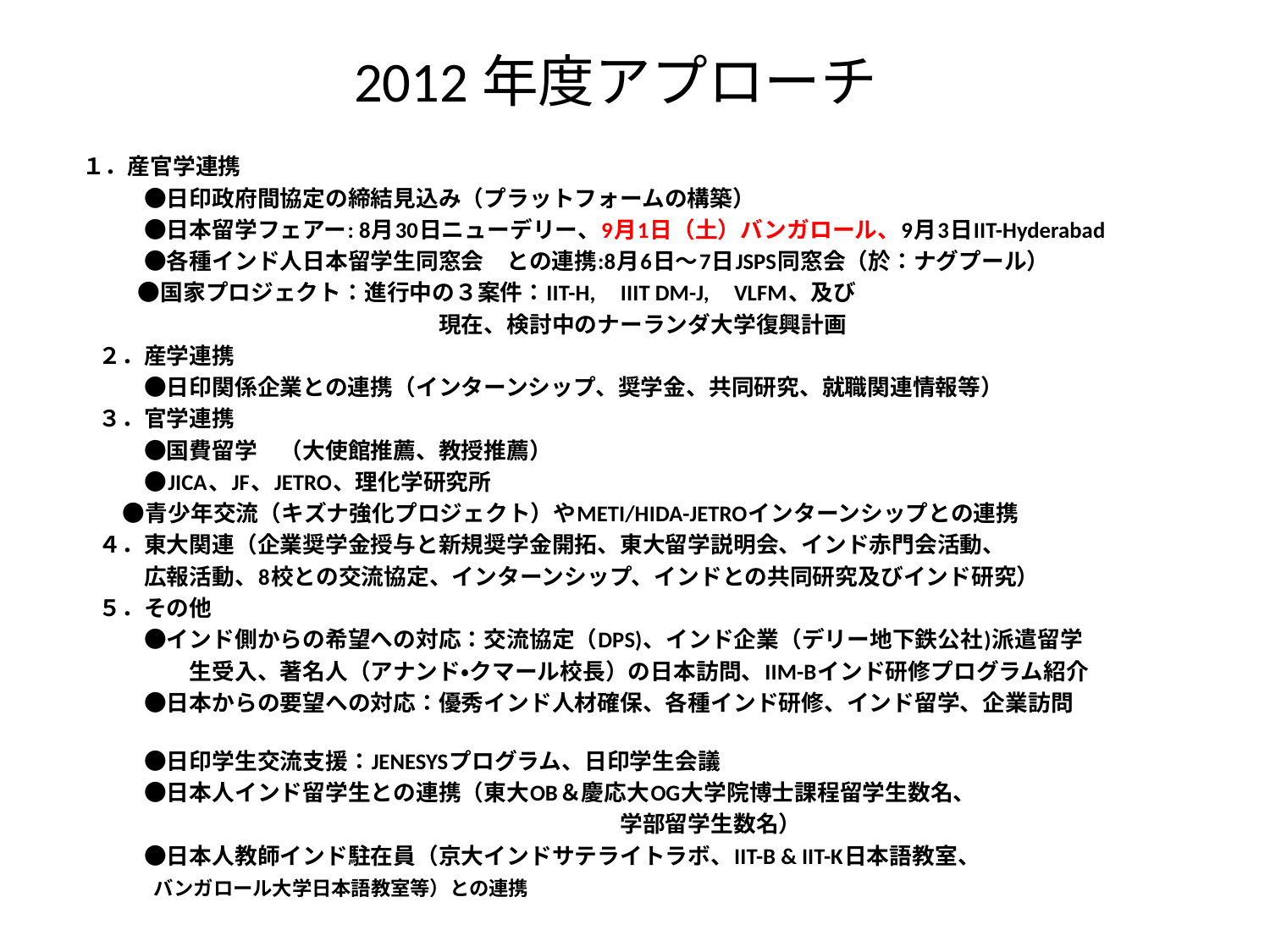

# 2012年度アプローチ
 １．産官学連携
　　　●日印政府間協定の締結見込み（プラットフォームの構築）
　　　●日本留学フェアー: 8月30日ニューデリー、9月1日（土）バンガロール、9月3日IIT-Hyderabad
　　　●各種インド人日本留学生同窓会　との連携:8月6日～7日JSPS同窓会（於：ナグプール）
   　　●国家プロジェクト：進行中の３案件：IIT-H,　IIIT DM-J,　VLFM、及び
　　　　　　　　　　　　　　　　現在、検討中のナーランダ大学復興計画
　２．産学連携
　　　●日印関係企業との連携（インターンシップ、奨学金、共同研究、就職関連情報等）
　３．官学連携
　　　●国費留学　（大使館推薦、教授推薦）
　　　●JICA、JF、JETRO、理化学研究所
         ●青少年交流（キズナ強化プロジェクト）やMETI/HIDA-JETROインターンシップとの連携
　４．東大関連（企業奨学金授与と新規奨学金開拓、東大留学説明会、インド赤門会活動、
　　　広報活動、8校との交流協定、インターンシップ、インドとの共同研究及びインド研究）
　５．その他
　　　●インド側からの希望への対応：交流協定（DPS)、インド企業（デリー地下鉄公社)派遣留学
　　　　　生受入、著名人（アナンド・クマール校長）の日本訪問、IIM-Bインド研修プログラム紹介
　　　●日本からの要望への対応：優秀インド人材確保、各種インド研修、インド留学、企業訪問
　　　●日印学生交流支援：JENESYSプログラム、日印学生会議
　　　●日本人インド留学生との連携（東大OB＆慶応大OG大学院博士課程留学生数名、
　　　　　　　　　　　　　　　　　　　　　　　　学部留学生数名）
　　　●日本人教師インド駐在員（京大インドサテライトラボ、IIT-B & IIT-K日本語教室、
               バンガロール大学日本語教室等）との連携